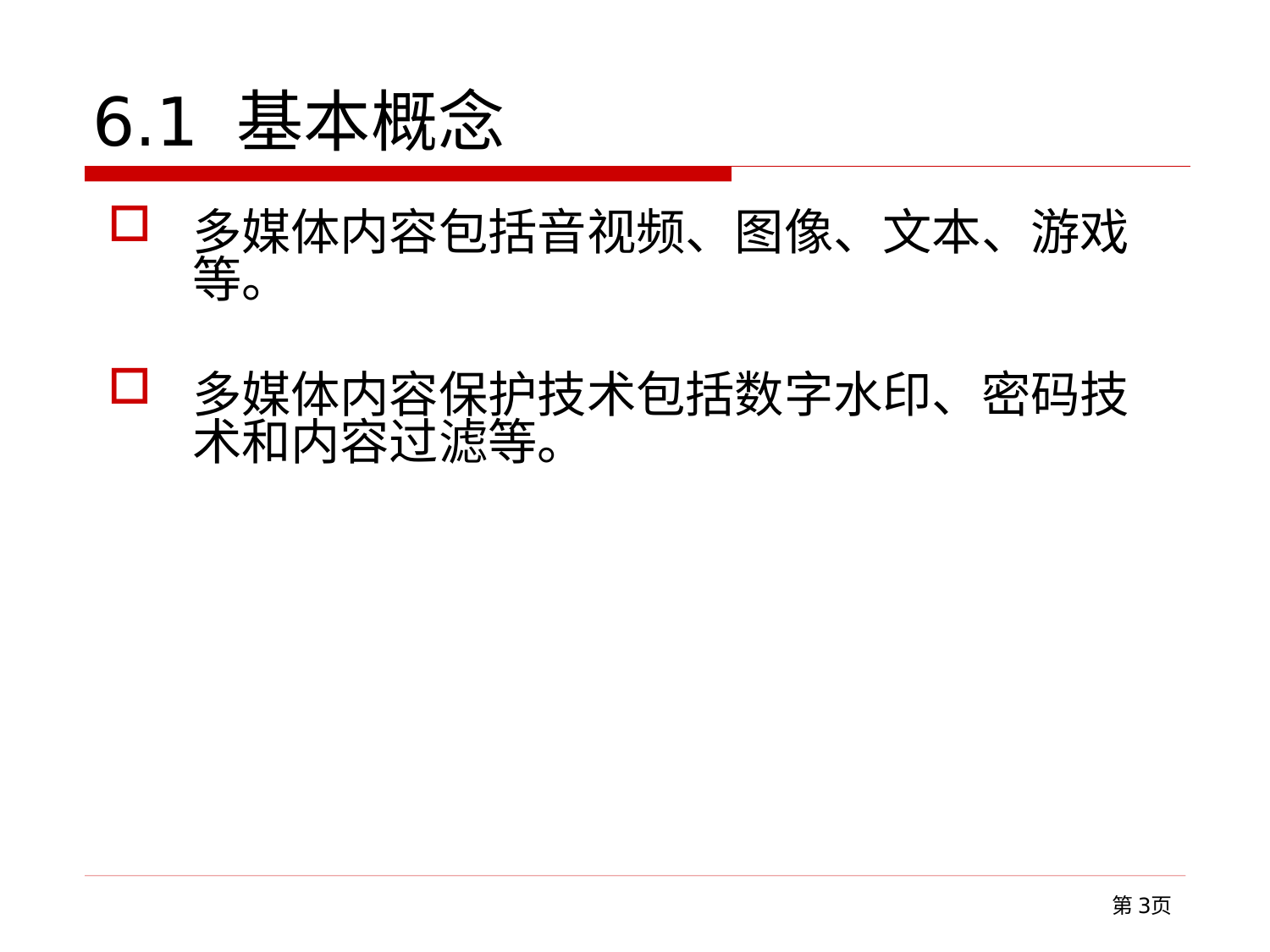

# 6.1 基本概念
多媒体内容包括音视频、图像、文本、游戏等。

多媒体内容保护技术包括数字水印、密码技术和内容过滤等。
3